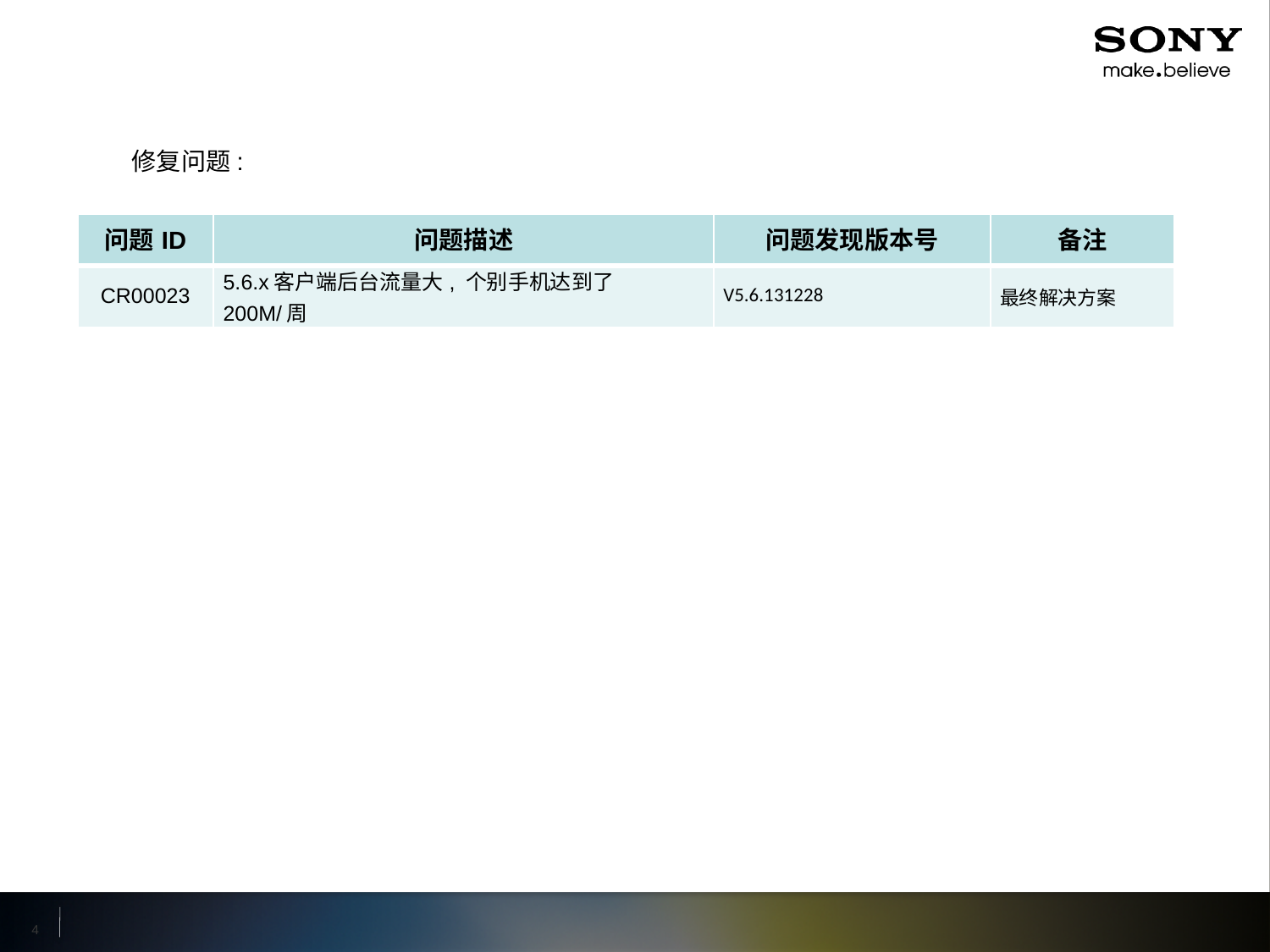

修复问题:

| 问题ID | 问题描述 | 问题发现版本号 | 备注 |
| --- | --- | --- | --- |
| CR00023 | 5.6.x客户端后台流量大, 个别手机达到了200M/周 | V5.6.131228 | 最终解决方案 |